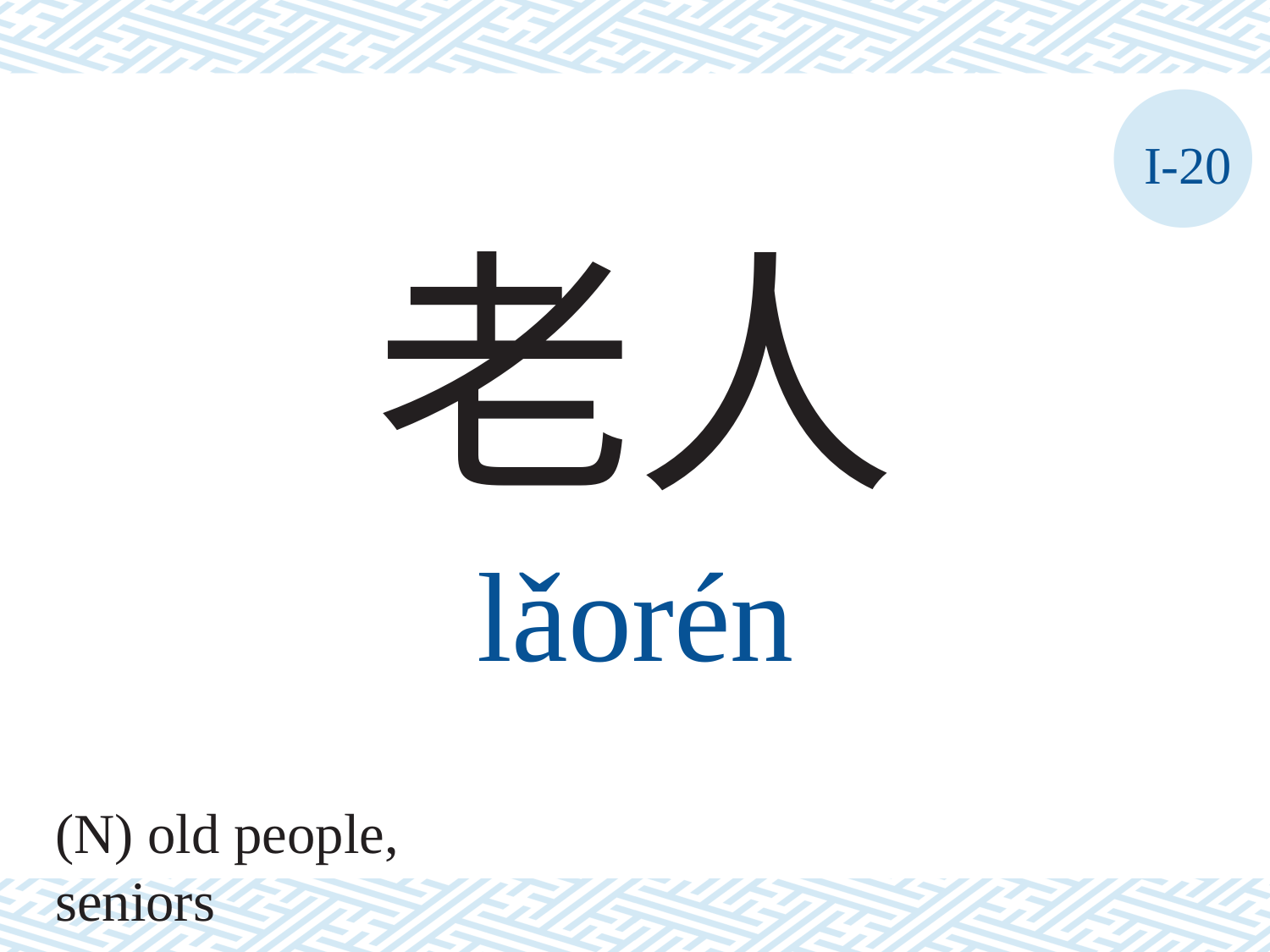

I-20
老人
lǎorén
(N) old people, seniors